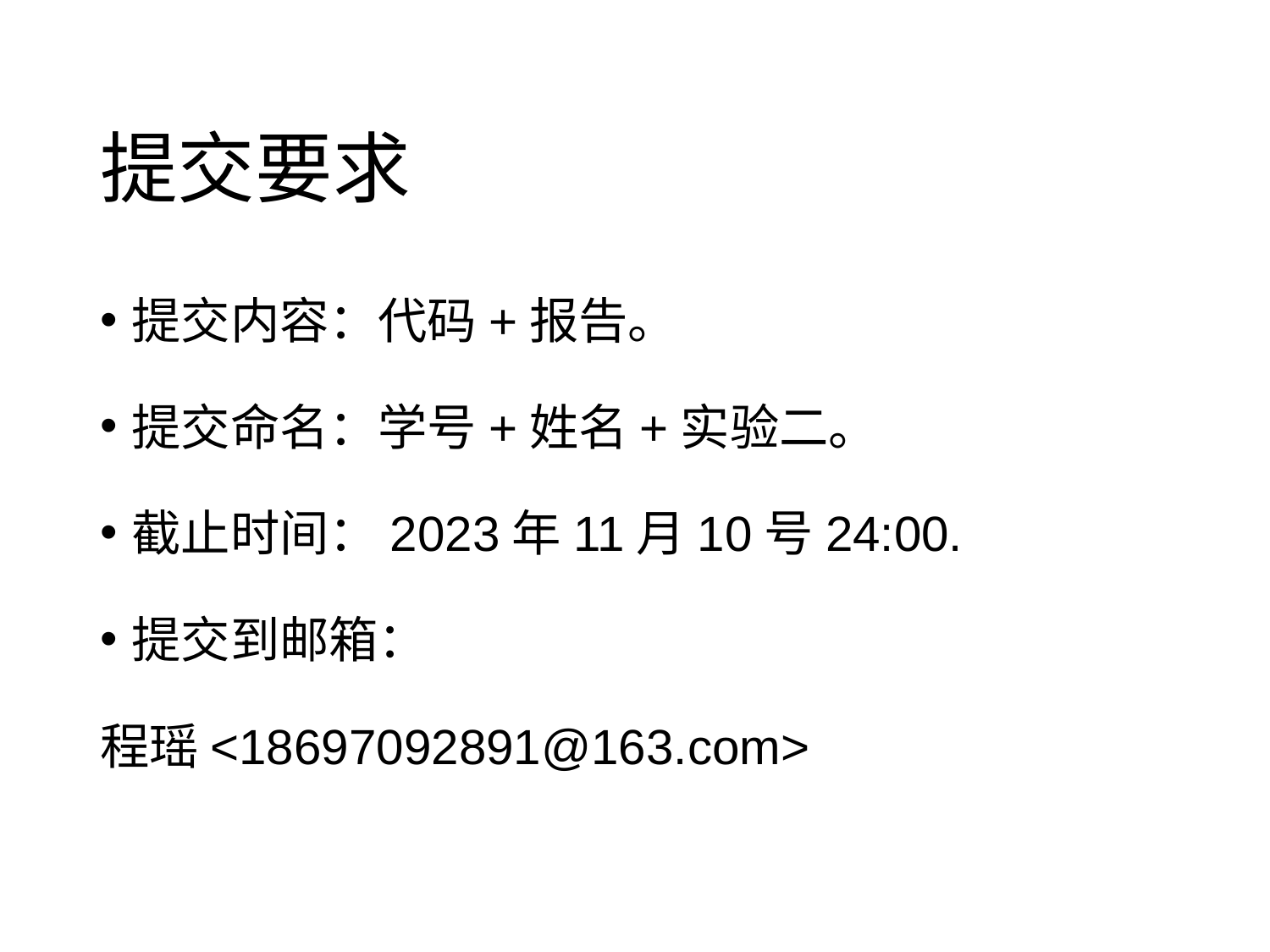

# 提交要求
提交内容：代码+报告。
提交命名：学号+姓名+实验二。
截止时间：2023年11月10号24:00.
提交到邮箱：
程瑶<18697092891@163.com>